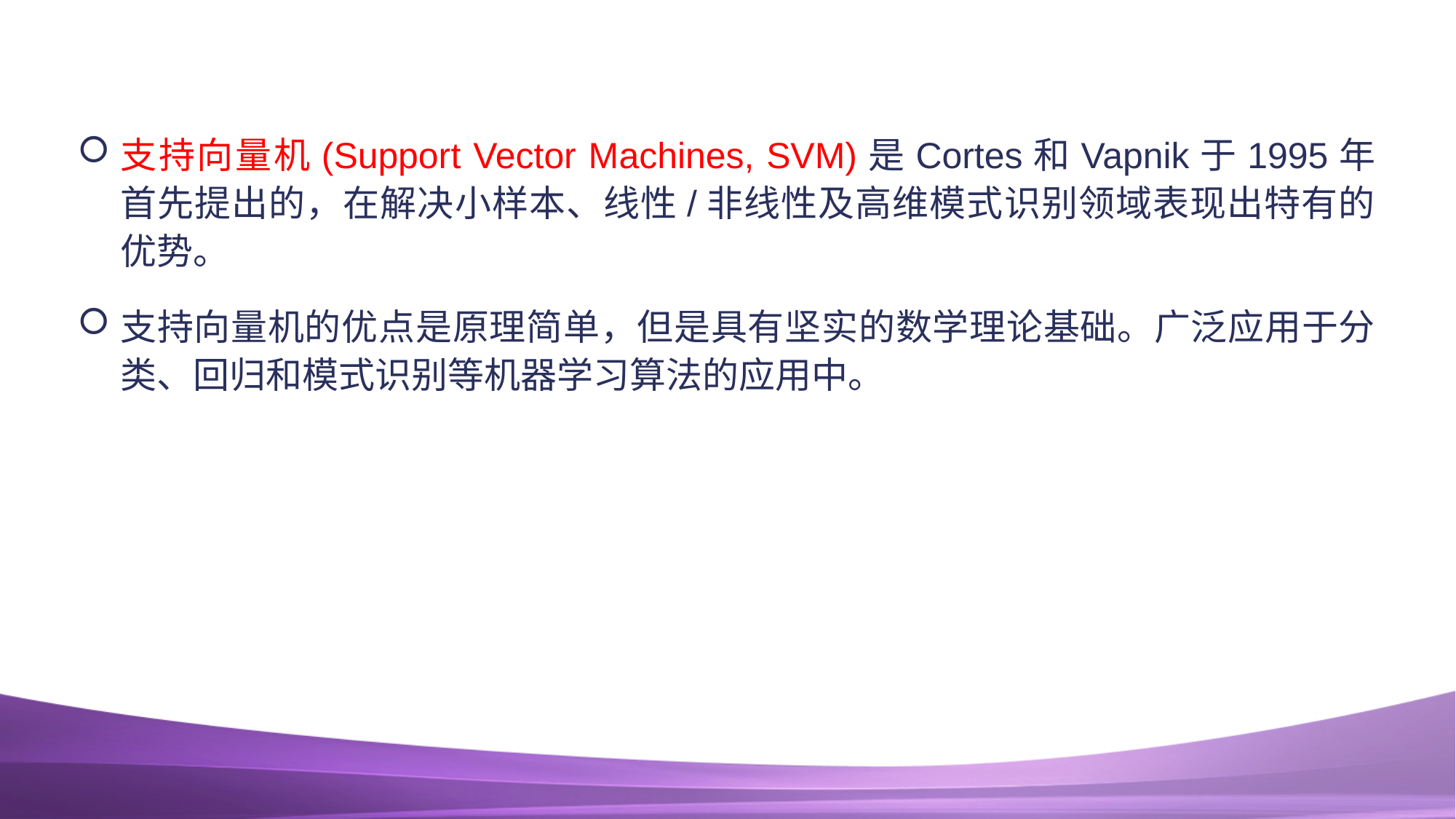

#
支持向量机(Support Vector Machines, SVM)是Cortes和Vapnik于1995年首先提出的，在解决小样本、线性/非线性及高维模式识别领域表现出特有的优势。
支持向量机的优点是原理简单，但是具有坚实的数学理论基础。广泛应用于分类、回归和模式识别等机器学习算法的应用中。